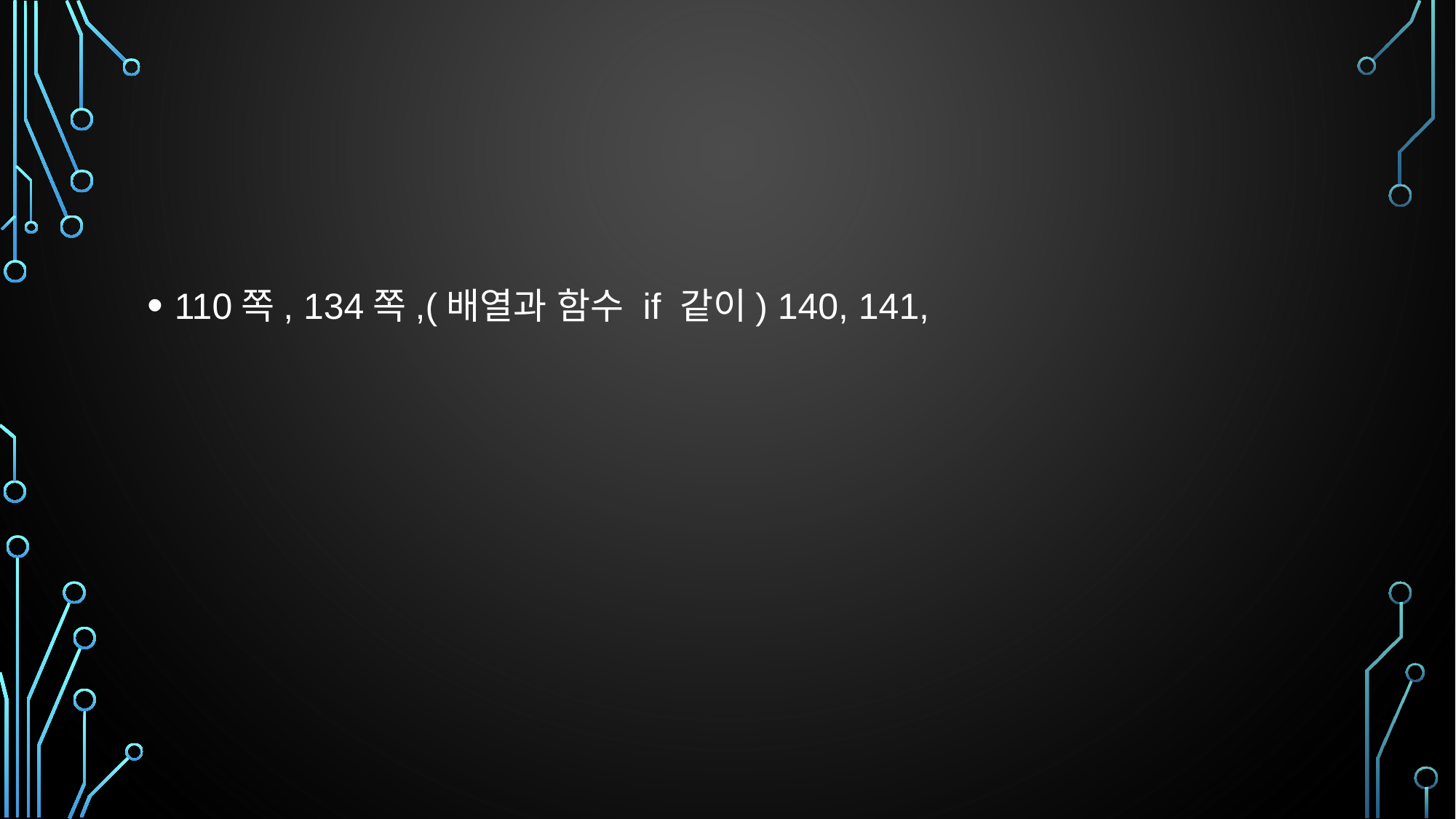

#
110쪽, 134쪽,(배열과 함수 if 같이) 140, 141,